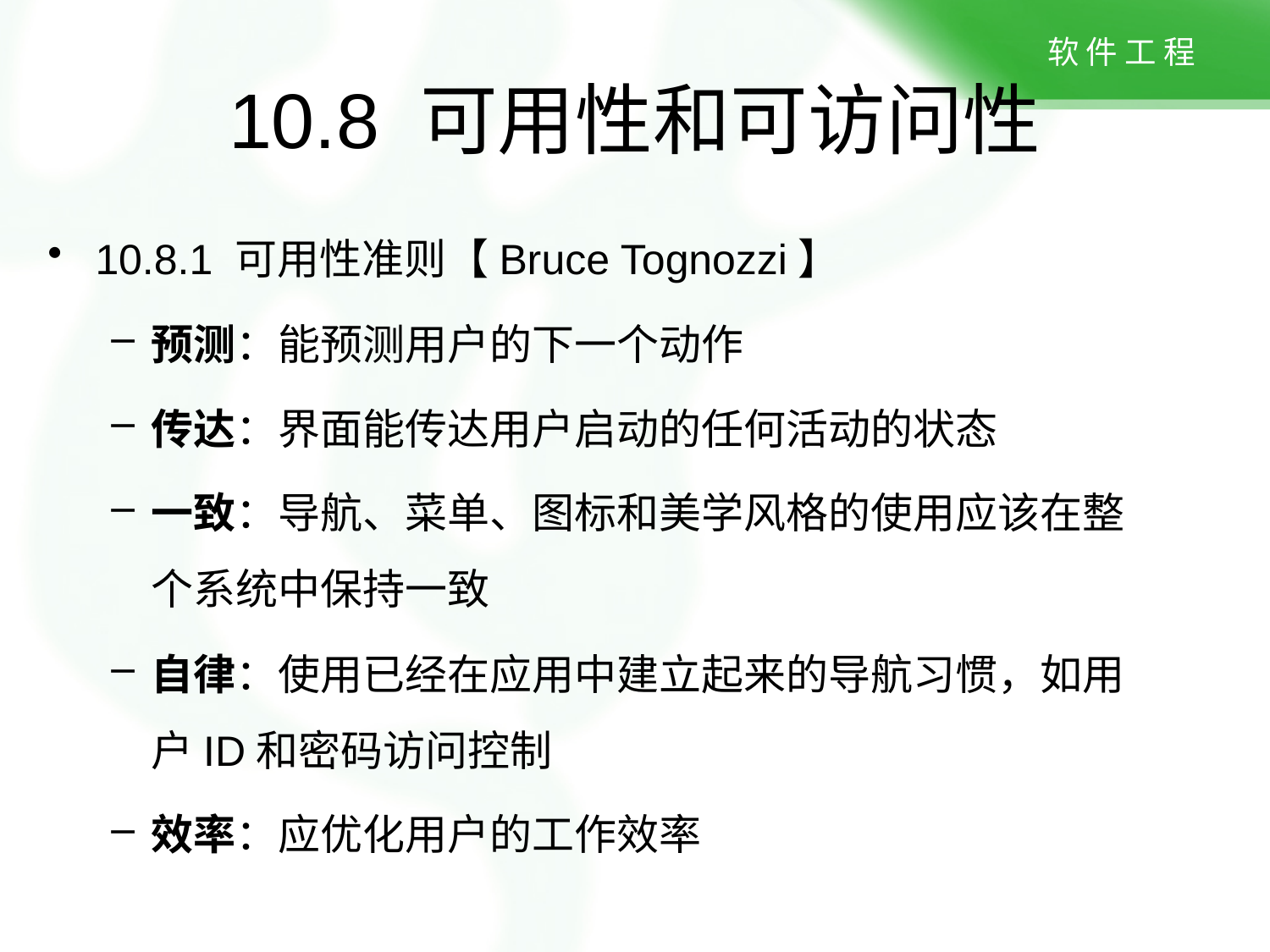

# 10.8 可用性和可访问性
10.8.1 可用性准则【Bruce Tognozzi】
预测：能预测用户的下一个动作
传达：界面能传达用户启动的任何活动的状态
一致：导航、菜单、图标和美学风格的使用应该在整个系统中保持一致
自律：使用已经在应用中建立起来的导航习惯，如用户ID和密码访问控制
效率：应优化用户的工作效率